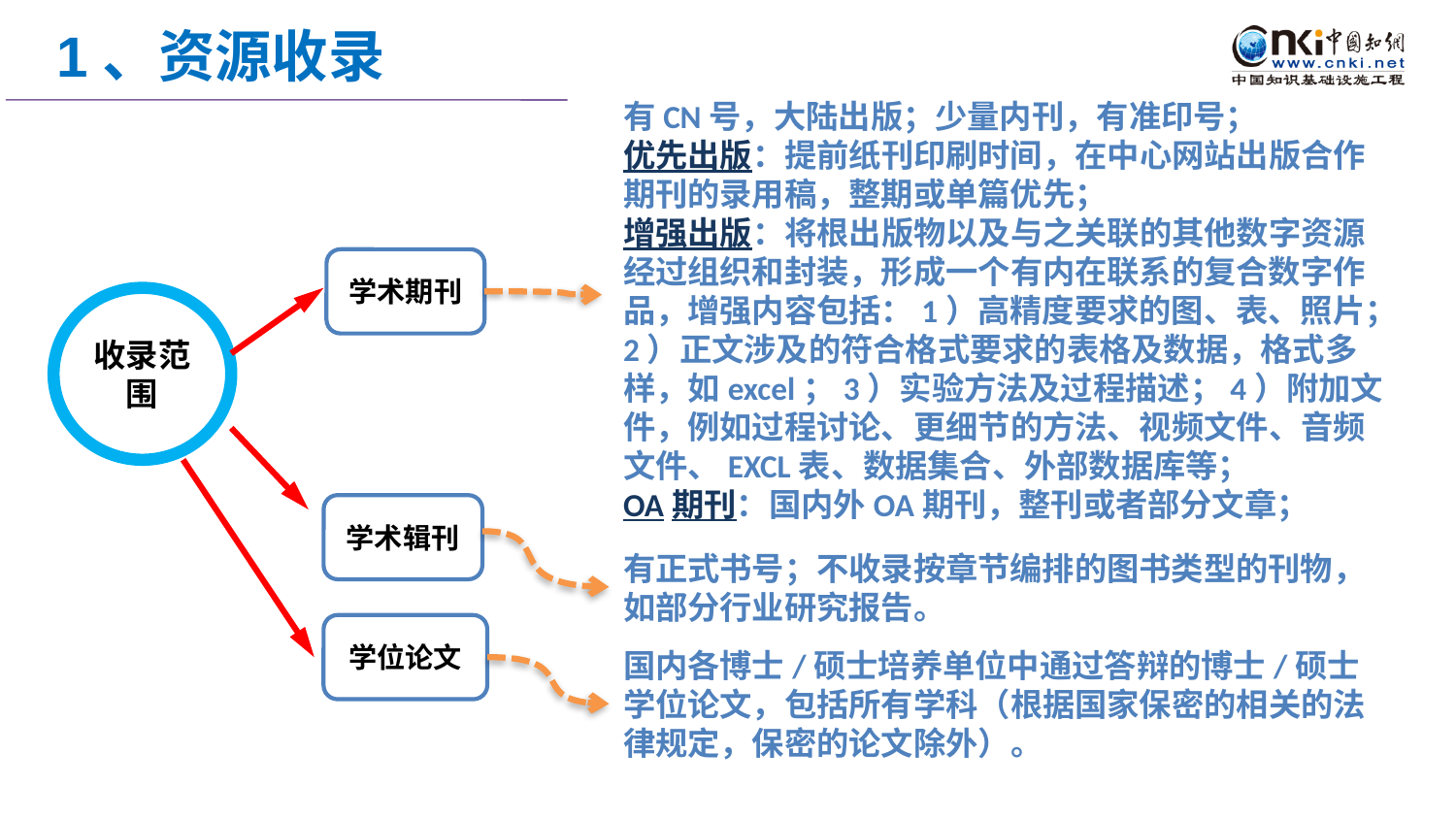

1、资源收录
有CN号，大陆出版；少量内刊，有准印号；
优先出版：提前纸刊印刷时间，在中心网站出版合作期刊的录用稿，整期或单篇优先；
增强出版：将根出版物以及与之关联的其他数字资源经过组织和封装，形成一个有内在联系的复合数字作品，增强内容包括：1）高精度要求的图、表、照片；2）正文涉及的符合格式要求的表格及数据，格式多样，如excel；3）实验方法及过程描述；4）附加文件，例如过程讨论、更细节的方法、视频文件、音频文件、EXCL表、数据集合、外部数据库等；
OA期刊：国内外OA期刊，整刊或者部分文章；
学术期刊

收录范围

学术辑刊
有正式书号；不收录按章节编排的图书类型的刊物，如部分行业研究报告。
学位论文
国内各博士/硕士培养单位中通过答辩的博士/硕士学位论文，包括所有学科（根据国家保密的相关的法律规定，保密的论文除外）。